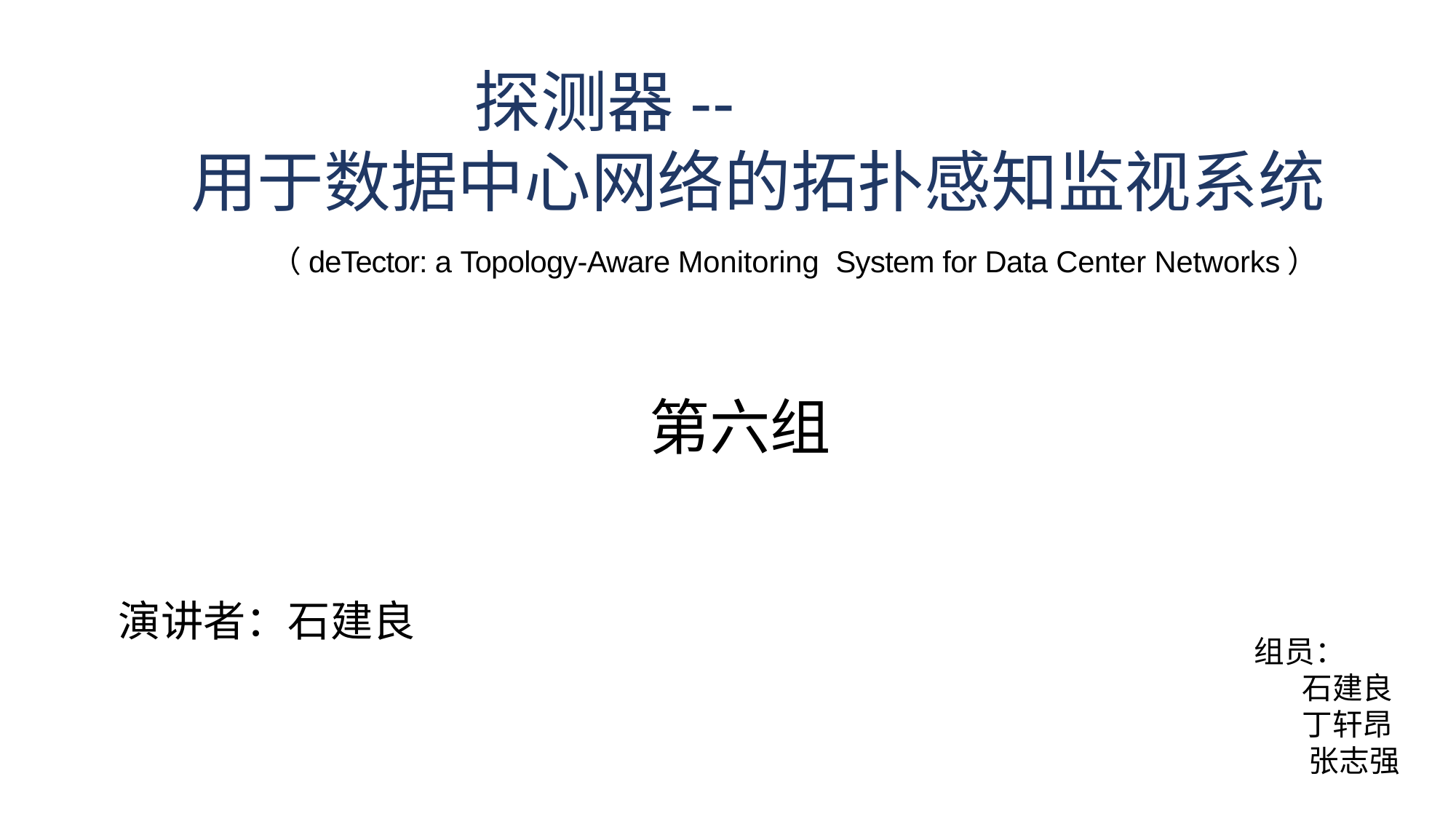

探测器--
       用于数据中心网络的拓扑感知监视系统
（deTector: a Topology-Aware Monitoring  System for Data Center Networks）
     第六组
 演讲者：石建良
组员：
      石建良
      丁轩昂
       张志强